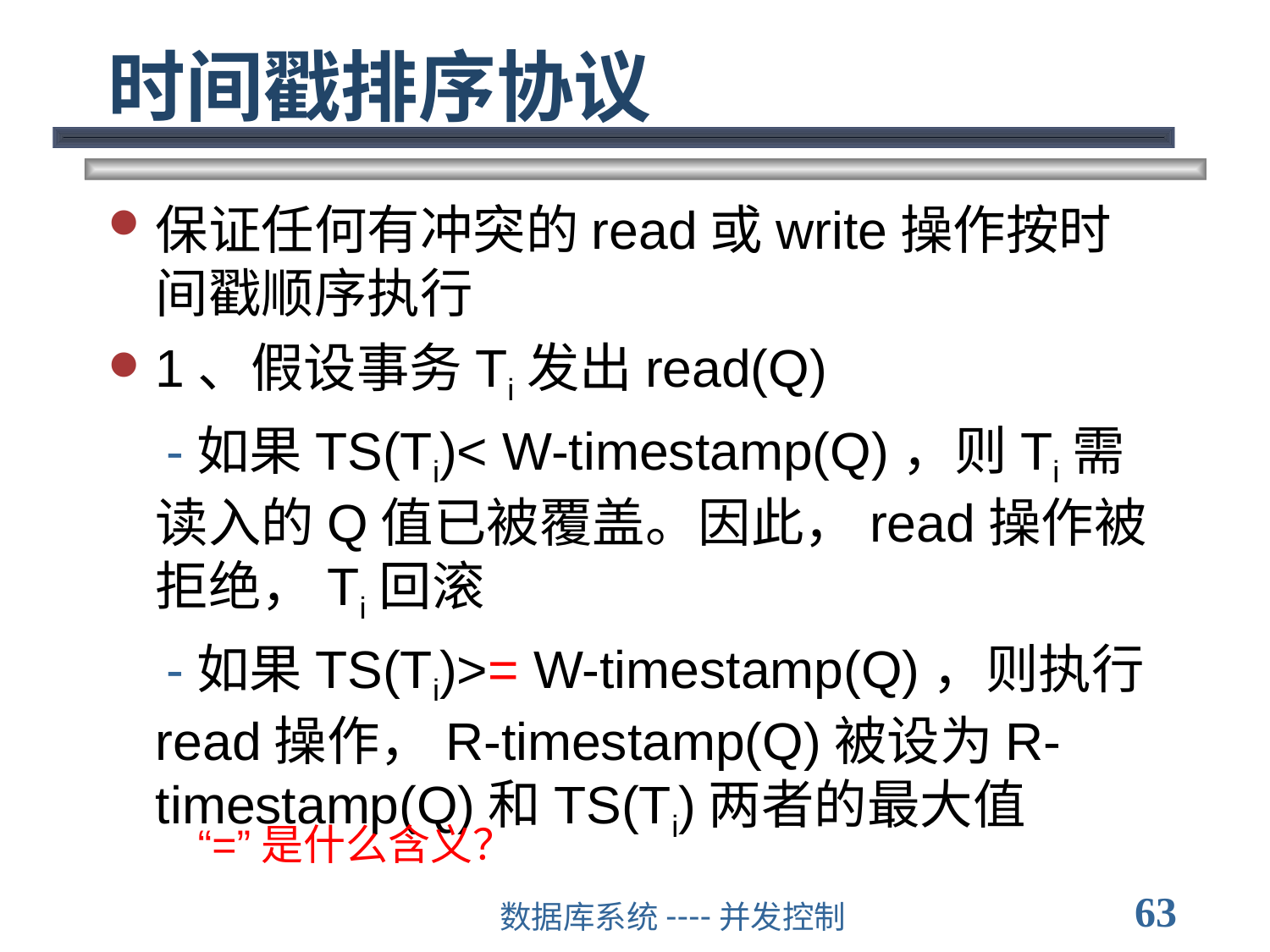

# 时间戳排序协议
保证任何有冲突的read或write操作按时间戳顺序执行
1、假设事务Ti发出read(Q)
    -如果TS(Ti)< W-timestamp(Q)，则Ti需读入的Q值已被覆盖。因此，read操作被拒绝，Ti回滚
    -如果TS(Ti)>= W-timestamp(Q)，则执行read操作，R-timestamp(Q)被设为R-timestamp(Q)和TS(Ti)两者的最大值
“=”是什么含义？
63
数据库系统----并发控制